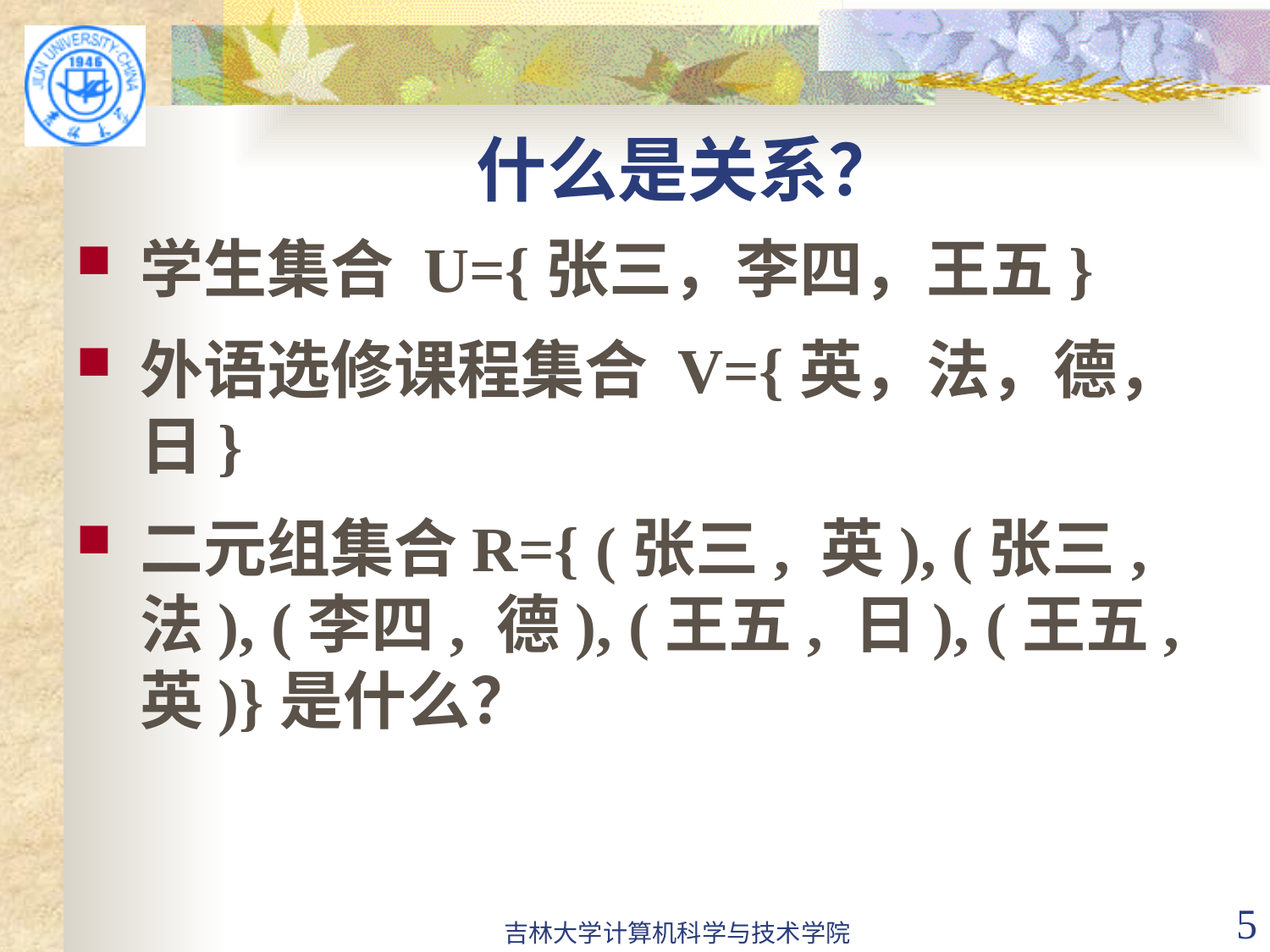

# 什么是关系？
学生集合 U={张三，李四，王五}
外语选修课程集合 V={英，法，德，日}
二元组集合R={ (张三, 英), (张三, 法), (李四, 德), (王五, 日), (王五, 英)}是什么？
吉林大学计算机科学与技术学院
5